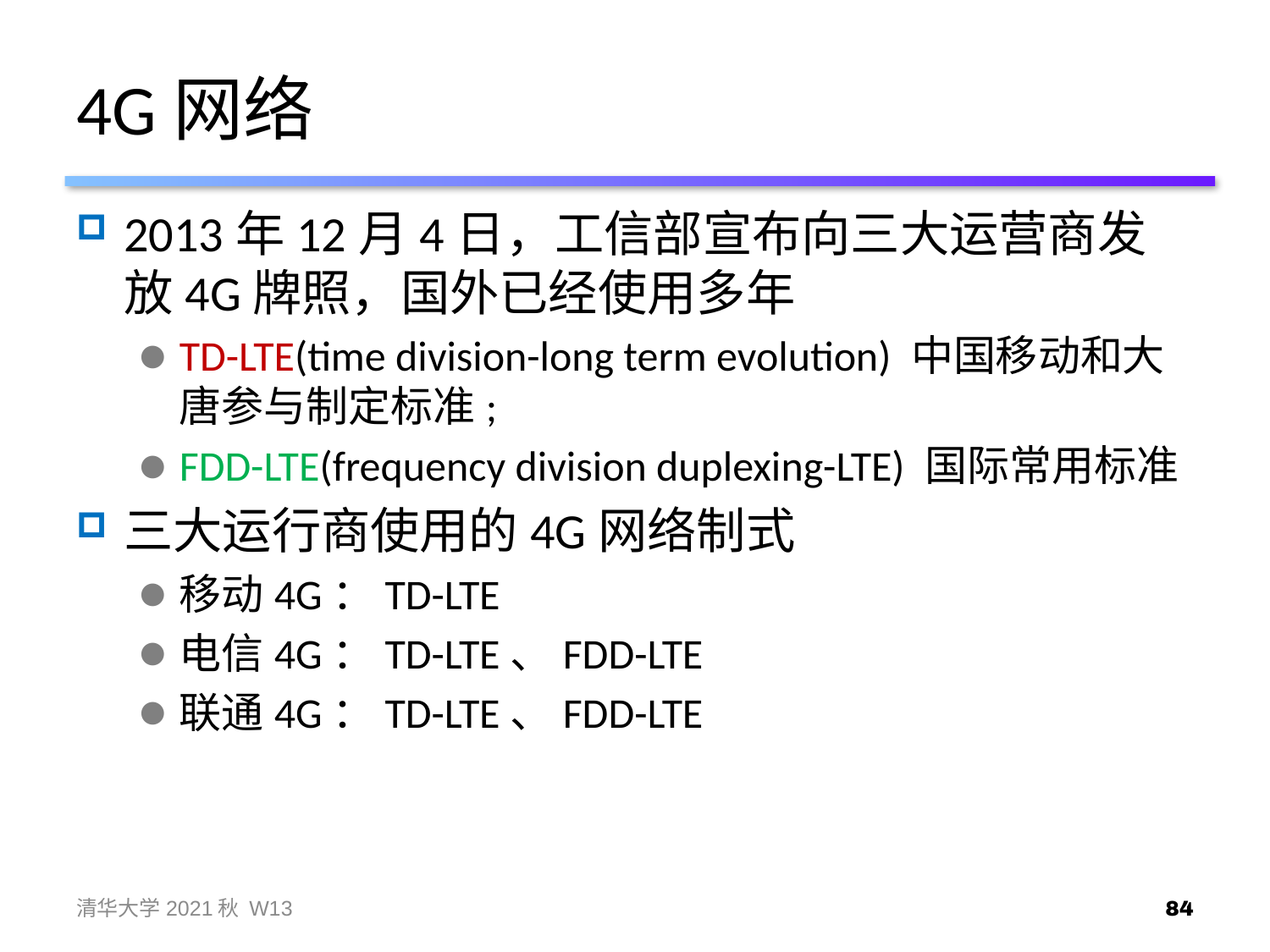

# 4G网络
2013年12月4日，工信部宣布向三大运营商发放4G牌照，国外已经使用多年
TD-LTE(time division-long term evolution) 中国移动和大唐参与制定标准;
FDD-LTE(frequency division duplexing-LTE) 国际常用标准
三大运行商使用的4G网络制式
移动4G：TD-LTE
电信4G：TD-LTE、FDD-LTE
联通4G：TD-LTE、FDD-LTE
清华大学2021秋 W13
84